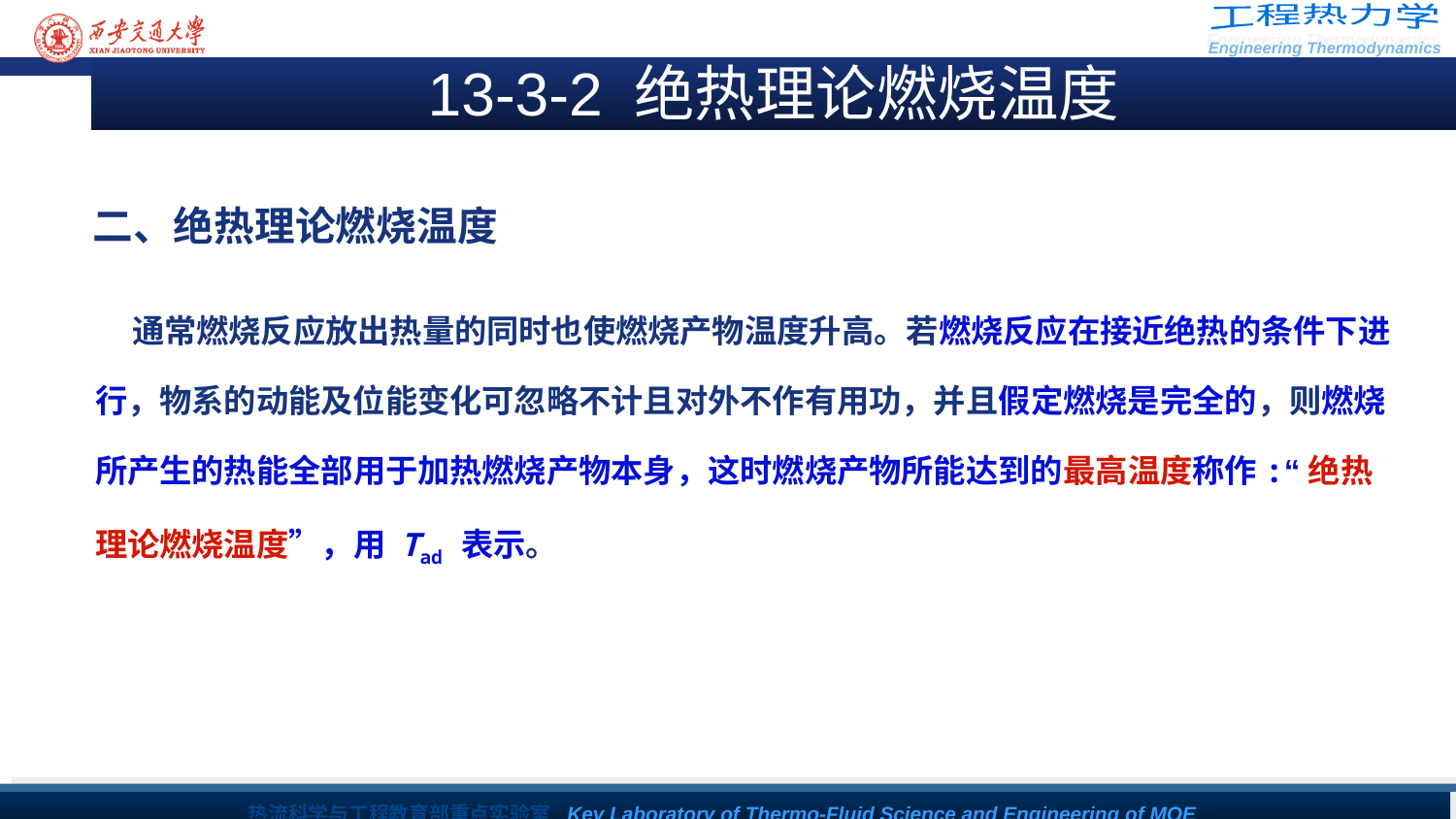

13-3-2 绝热理论燃烧温度
二、绝热理论燃烧温度
    通常燃烧反应放出热量的同时也使燃烧产物温度升高。若燃烧反应在接近绝热的条件下进行，物系的动能及位能变化可忽略不计且对外不作有用功，并且假定燃烧是完全的，则燃烧所产生的热能全部用于加热燃烧产物本身，这时燃烧产物所能达到的最高温度称作:“绝热理论燃烧温度”，用 Tad 表示。